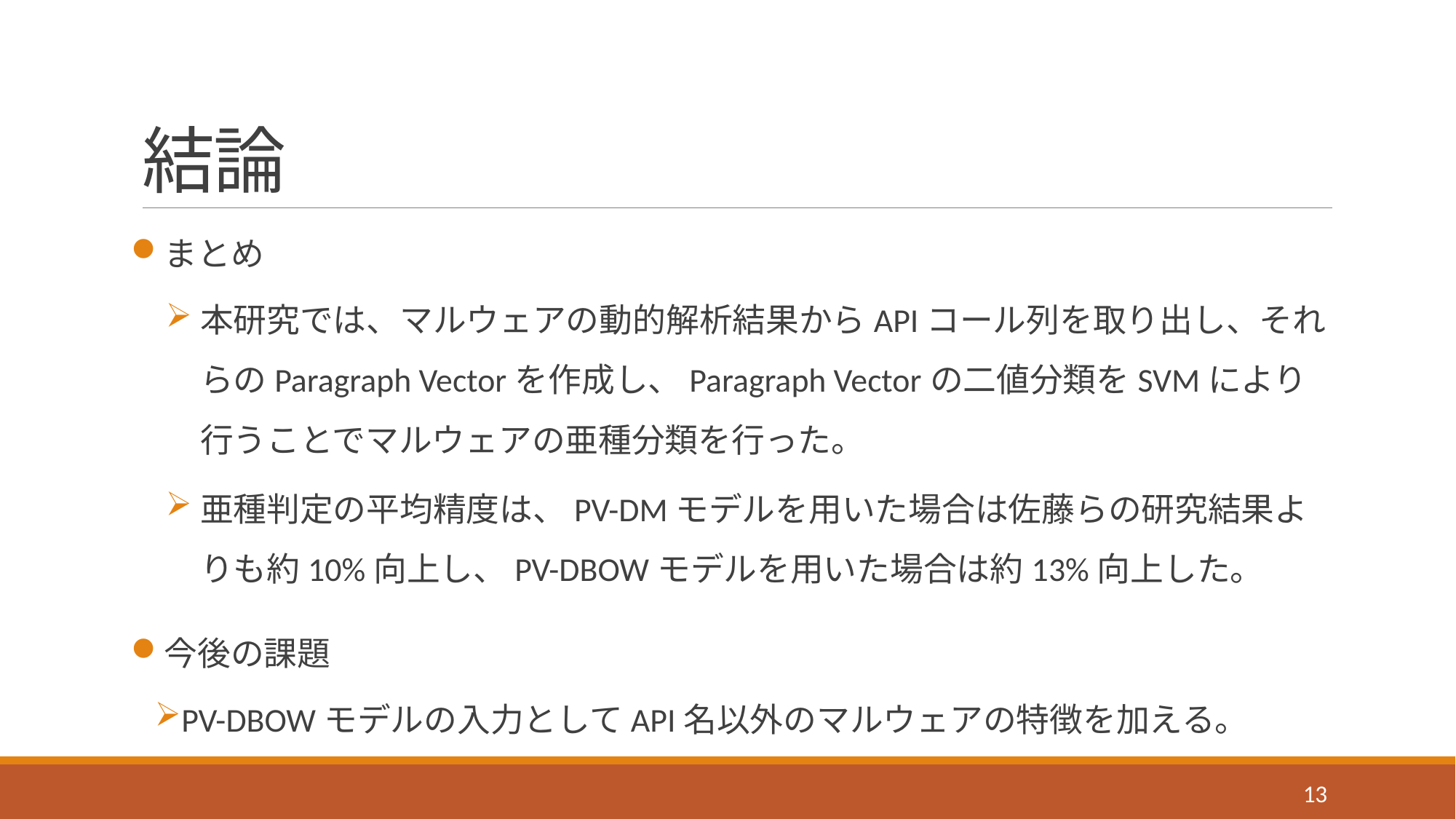

# 結論
まとめ
本研究では、マルウェアの動的解析結果からAPIコール列を取り出し、それらのParagraph Vectorを作成し、Paragraph Vectorの二値分類をSVMにより行うことでマルウェアの亜種分類を行った。
亜種判定の平均精度は、PV-DMモデルを用いた場合は佐藤らの研究結果よりも約10%向上し、PV-DBOWモデルを用いた場合は約13%向上した。
今後の課題
PV-DBOWモデルの入力としてAPI名以外のマルウェアの特徴を加える。
13